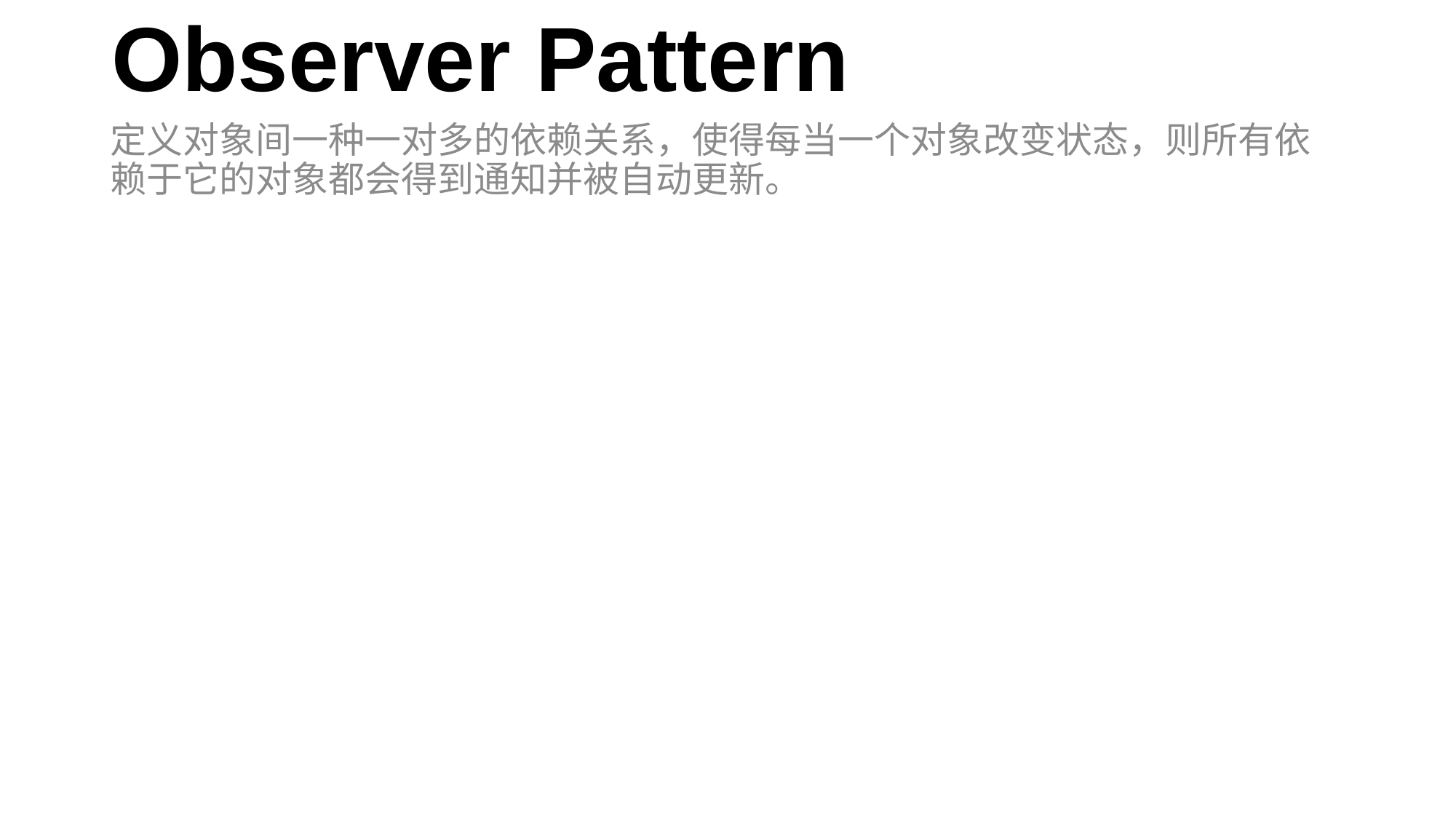

# Observer Pattern
定义对象间一种一对多的依赖关系，使得每当一个对象改变状态，则所有依赖于它的对象都会得到通知并被自动更新。